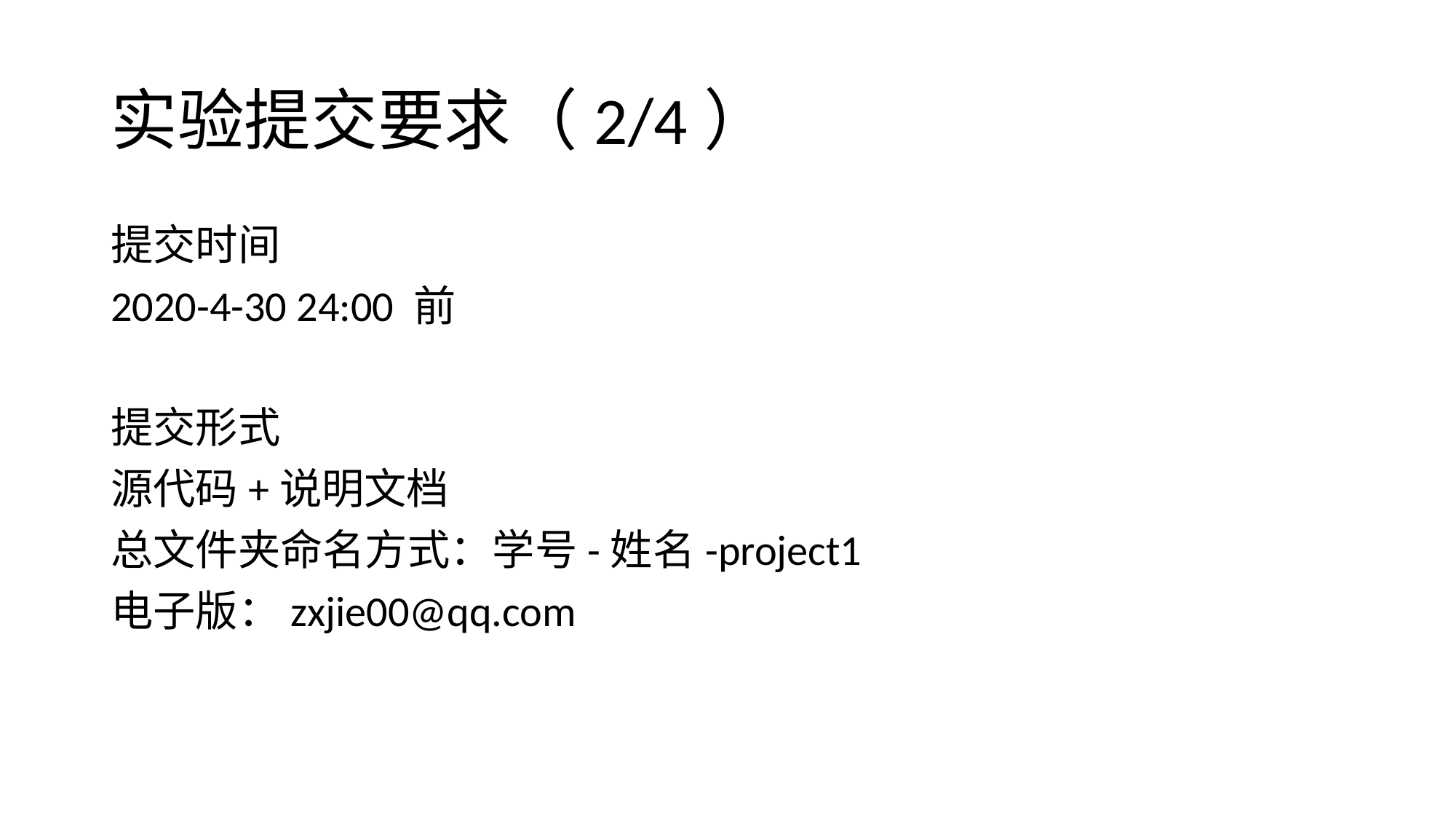

# 实验提交要求（2/4）
提交时间
2020-4-30 24:00 前

提交形式
源代码+说明文档
总文件夹命名方式：学号-姓名-project1
电子版：zxjie00@qq.com